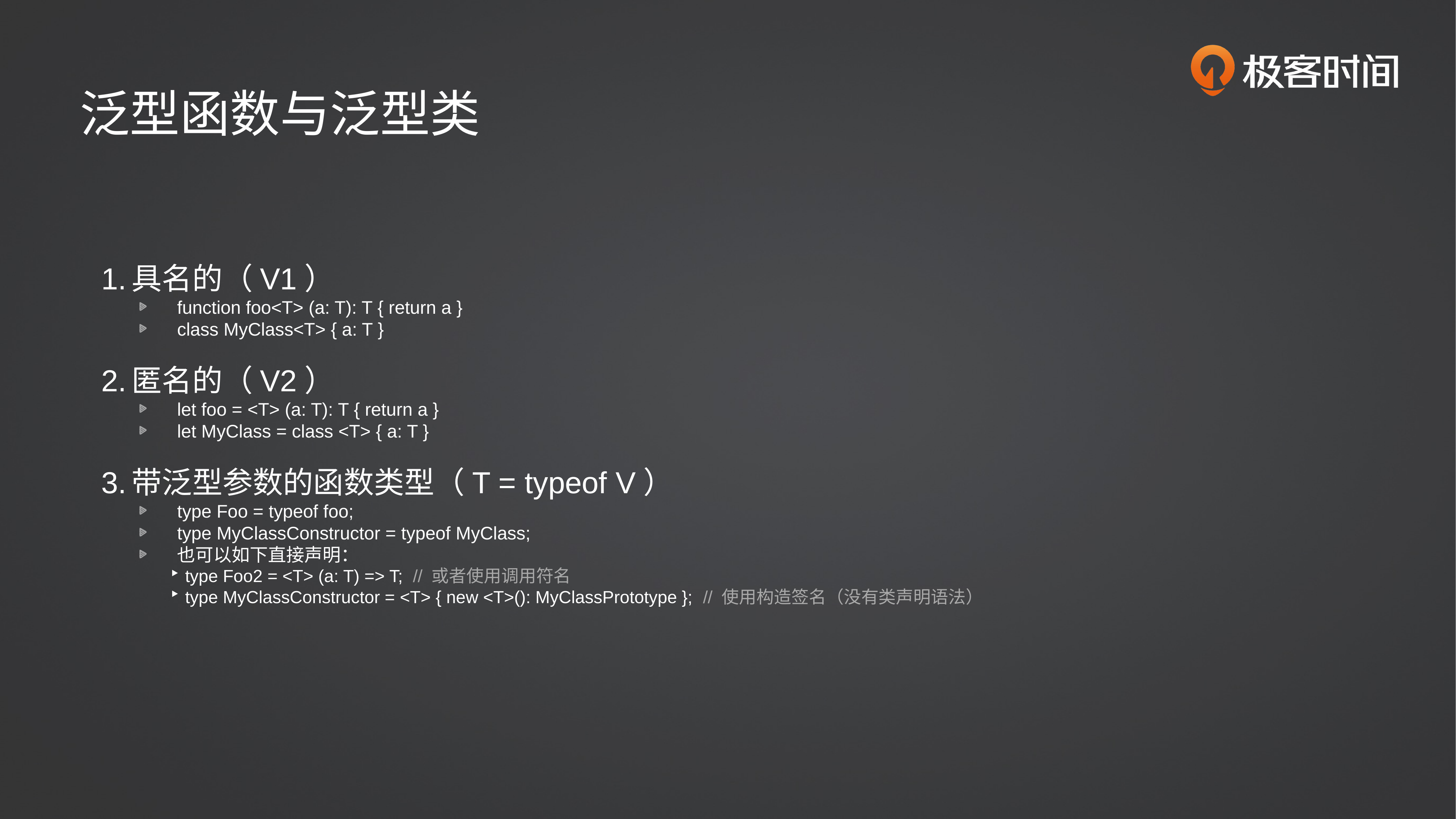

泛型函数与泛型类
具名的（V1）
function foo<T> (a: T): T { return a }
class MyClass<T> { a: T }

匿名的（V2）
let foo = <T> (a: T): T { return a }
let MyClass = class <T> { a: T }

带泛型参数的函数类型（T = typeof V）
type Foo = typeof foo;
type MyClassConstructor = typeof MyClass;
也可以如下直接声明：
type Foo2 = <T> (a: T) => T;  // 或者使用调用符名
type MyClassConstructor = <T> { new <T>(): MyClassPrototype };  // 使用构造签名（没有类声明语法）